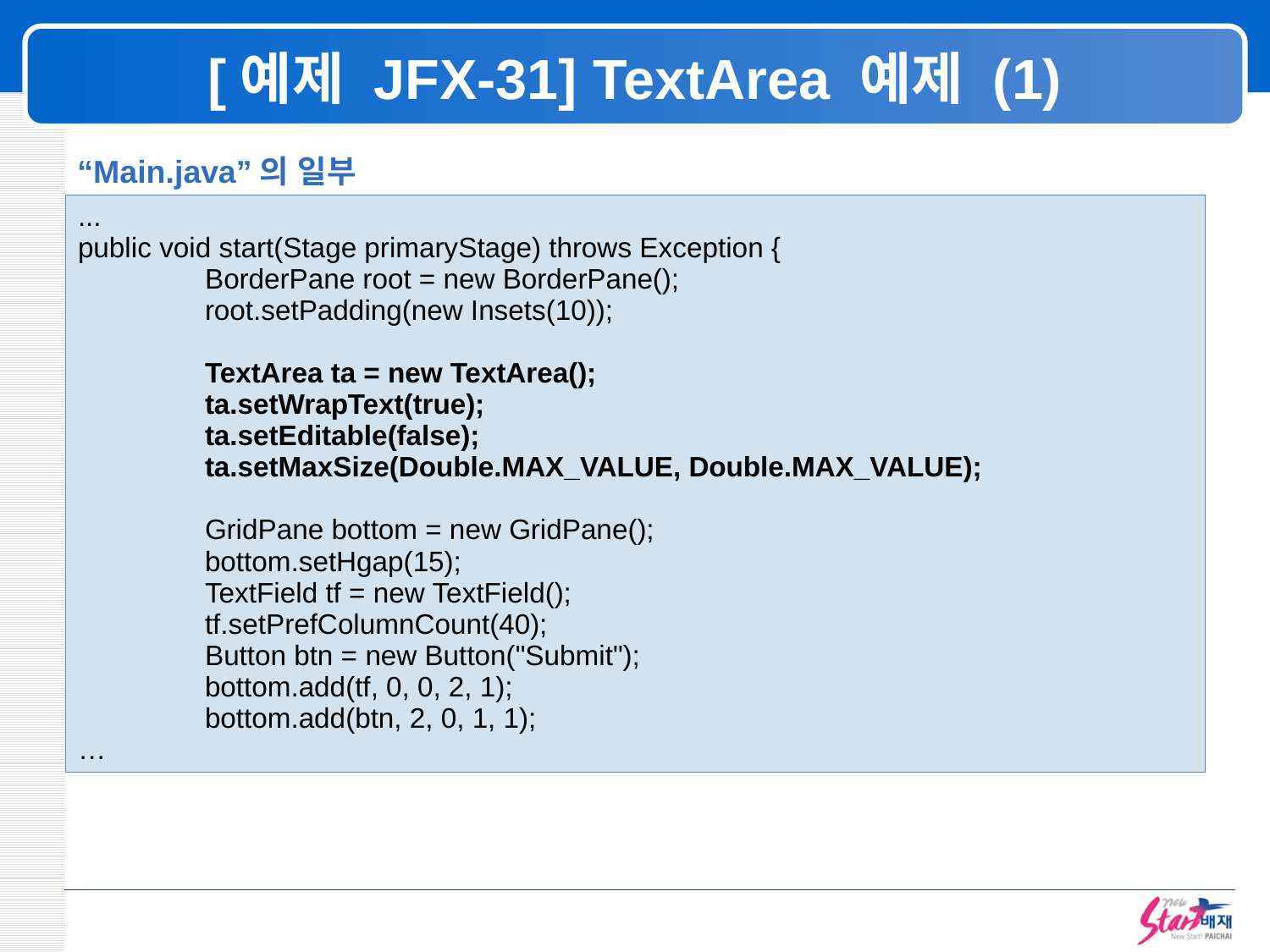

# [예제 JFX-31] TextArea 예제 (1)
“Main.java”의 일부
...
public void start(Stage primaryStage) throws Exception {
	BorderPane root = new BorderPane();
	root.setPadding(new Insets(10));

	TextArea ta = new TextArea();
	ta.setWrapText(true);
	ta.setEditable(false);
	ta.setMaxSize(Double.MAX_VALUE, Double.MAX_VALUE);

	GridPane bottom = new GridPane();
	bottom.setHgap(15);
	TextField tf = new TextField();
	tf.setPrefColumnCount(40);
	Button btn = new Button("Submit");
	bottom.add(tf, 0, 0, 2, 1);
	bottom.add(btn, 2, 0, 1, 1);
…